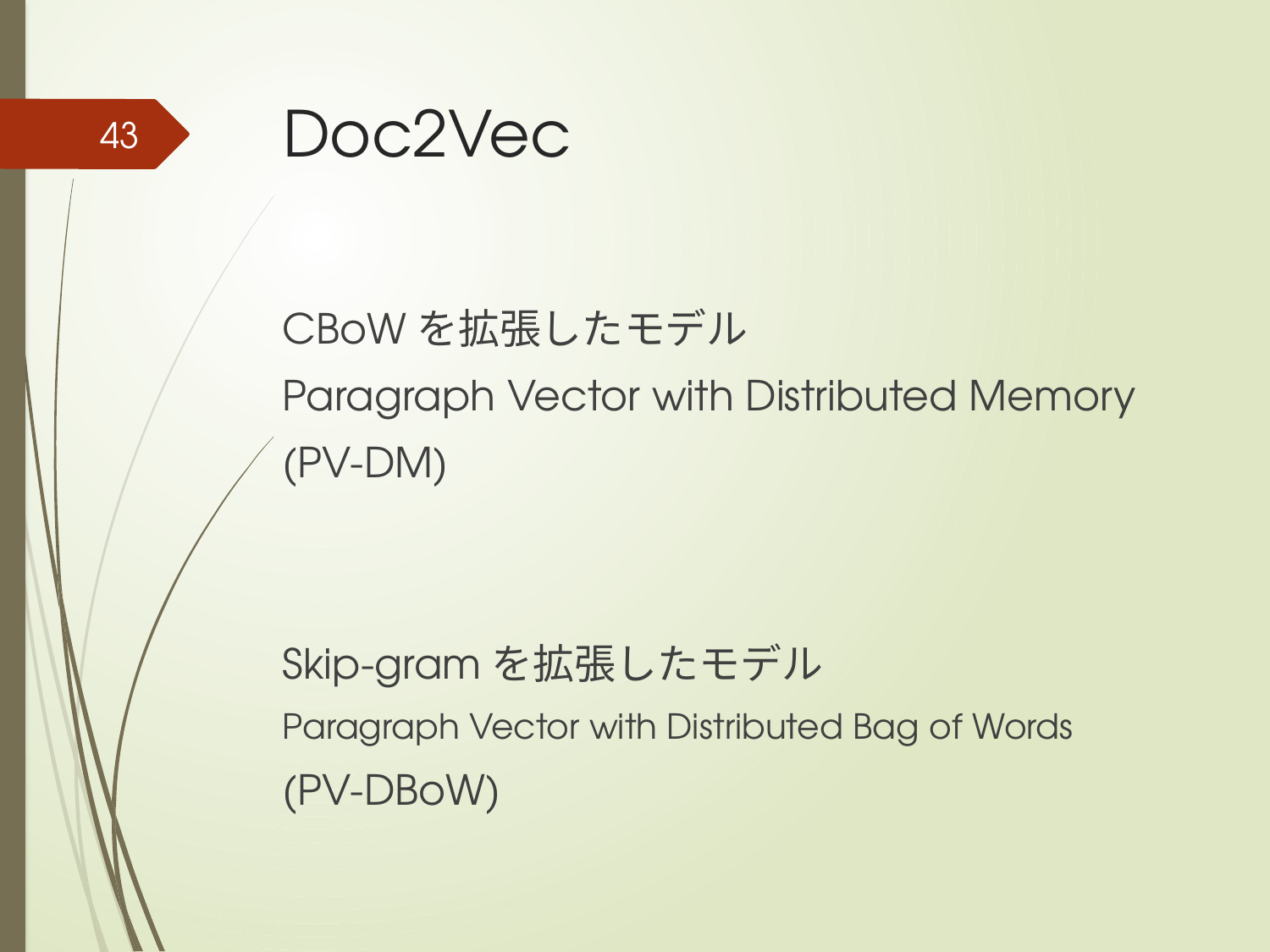

# Doc2Vec
43
CBoWを拡張したモデル
Paragraph Vector with Distributed Memory
(PV-DM)

Skip-gramを拡張したモデル
Paragraph Vector with Distributed Bag of Words
(PV-DBoW)